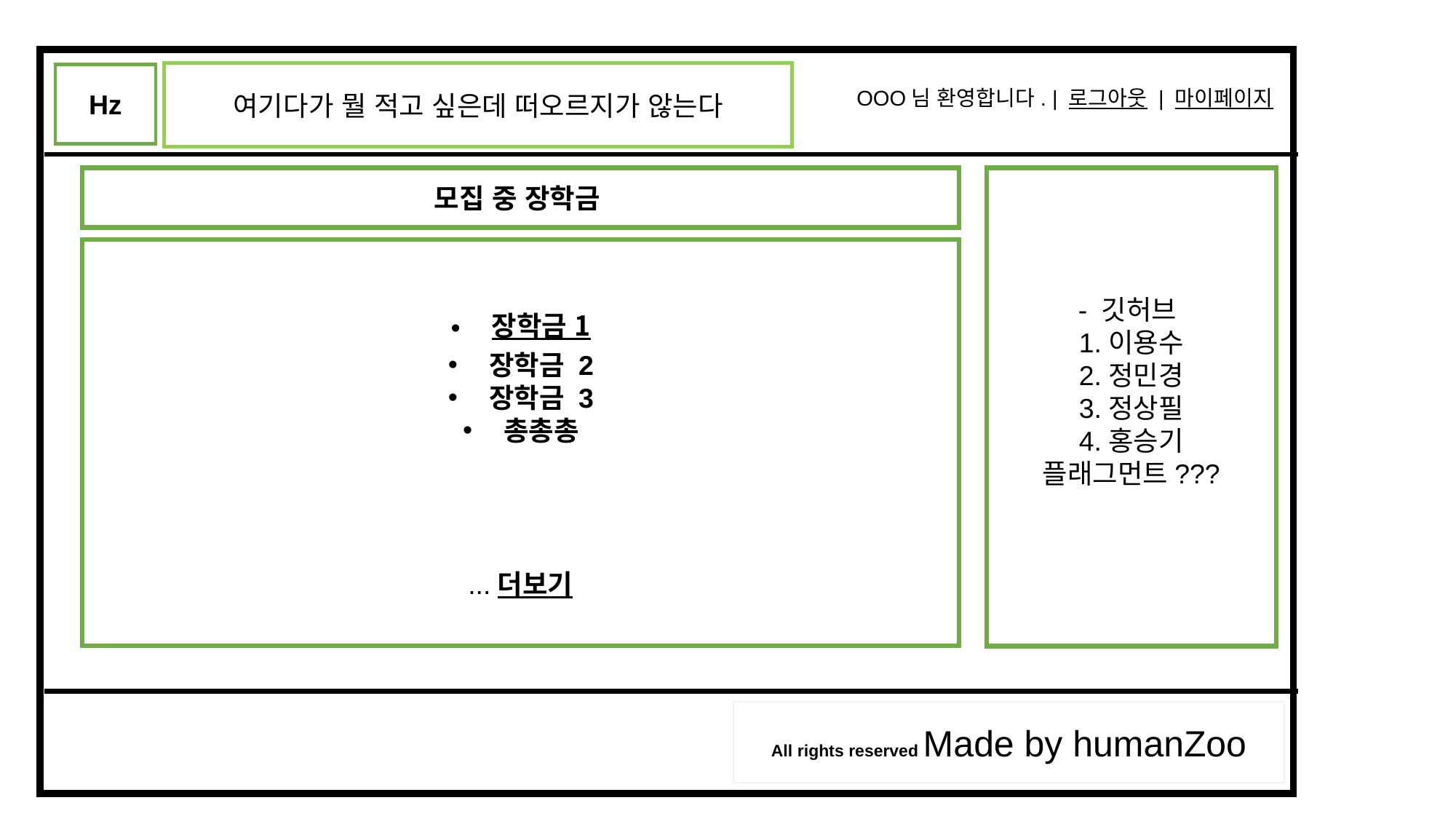

OOO님 환영합니다. | 로그아웃 | 마이페이지
Hz
모집 중 장학금
- 깃허브
1.이용수
2.정민경
3.정상필
4.홍승기
플래그먼트???

장학금 1
장학금 2
장학금 3
총총총

All rights reserved Made by humanZoo
여기다가 뭘 적고 싶은데 떠오르지가 않는다
...더보기